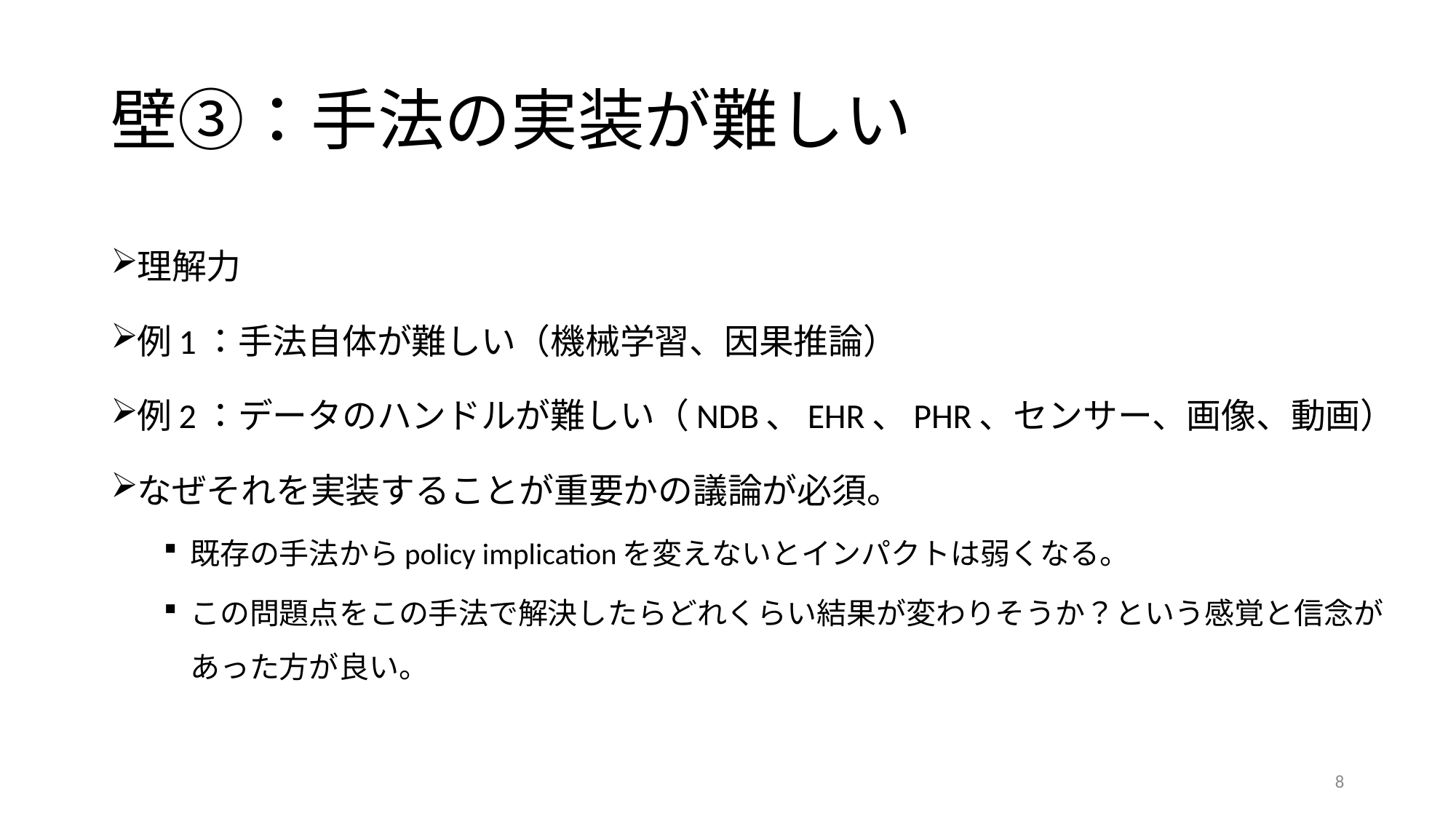

# 壁③：手法の実装が難しい
理解力
例1：手法自体が難しい（機械学習、因果推論）
例2：データのハンドルが難しい（NDB、EHR、PHR、センサー、画像、動画）
なぜそれを実装することが重要かの議論が必須。
既存の手法からpolicy implicationを変えないとインパクトは弱くなる。
この問題点をこの手法で解決したらどれくらい結果が変わりそうか？という感覚と信念があった方が良い。
8